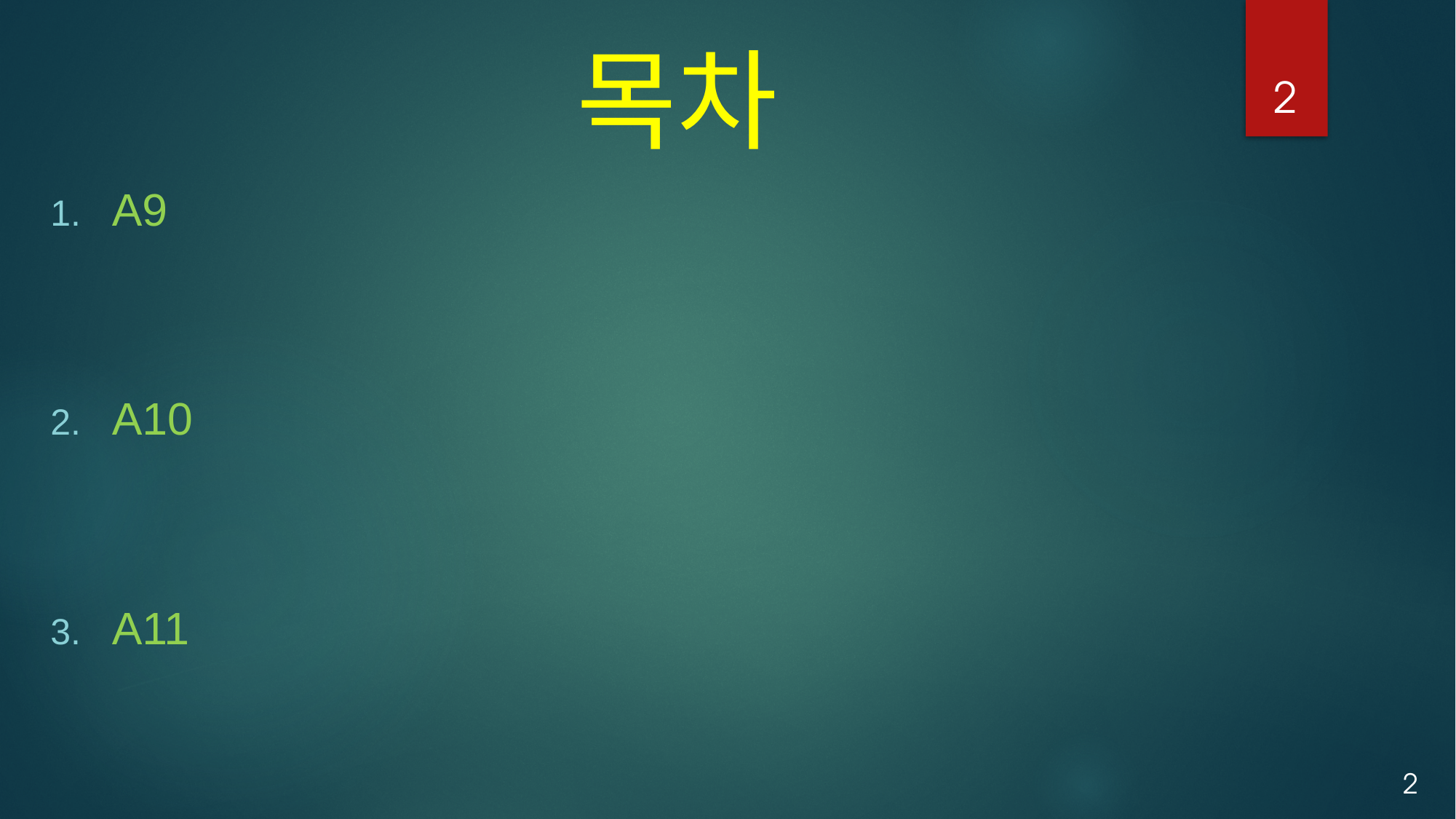

2
# 목차
A9

A10

A11

2